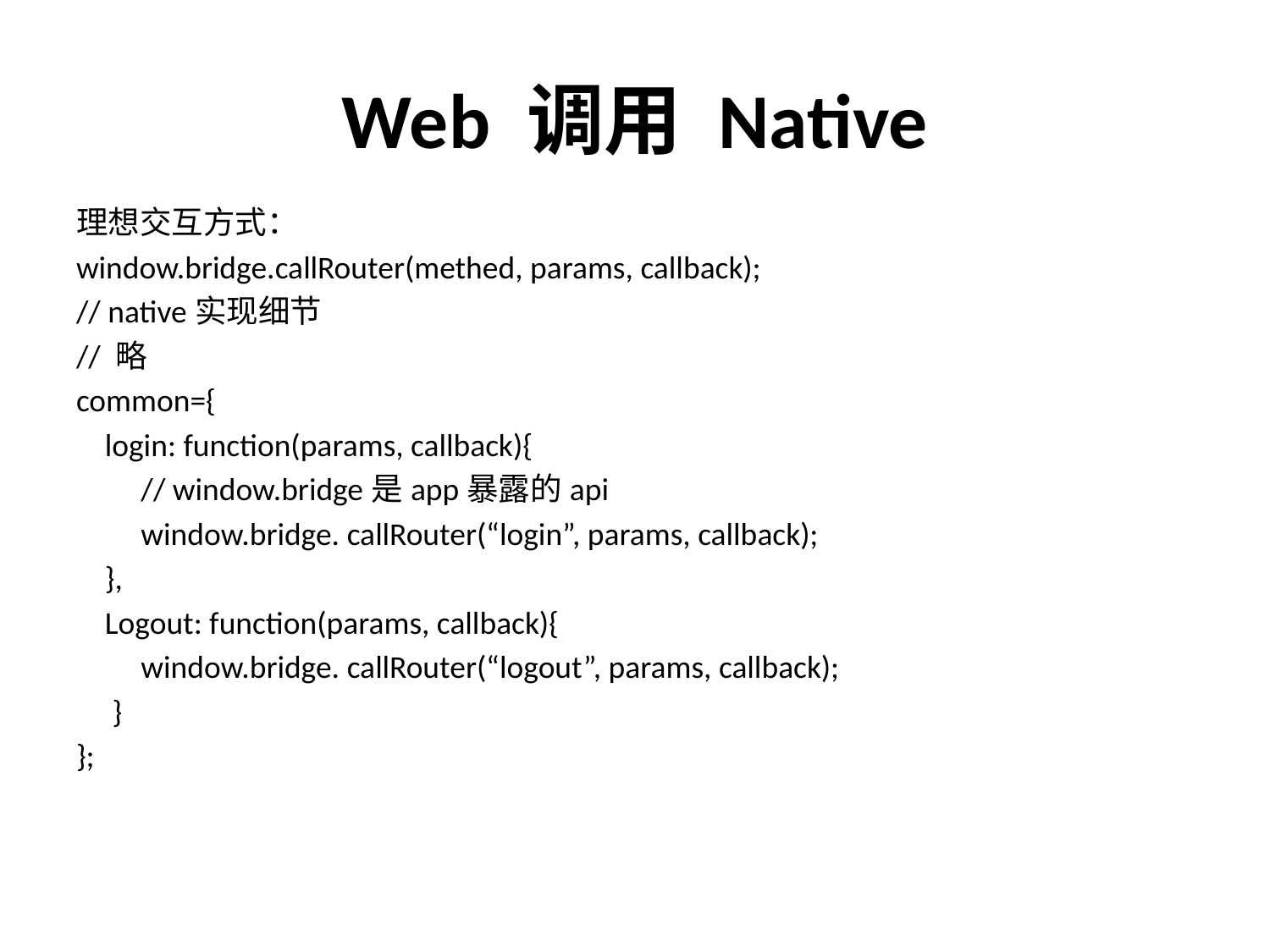

# Web 调用 Native
理想交互方式：
window.bridge.callRouter(methed, params, callback);
// native实现细节
// 略
common={
    login: function(params, callback){
         // window.bridge是app暴露的api
         window.bridge. callRouter(“login”, params, callback);
    },
    Logout: function(params, callback){
         window.bridge. callRouter(“logout”, params, callback);
     }
};